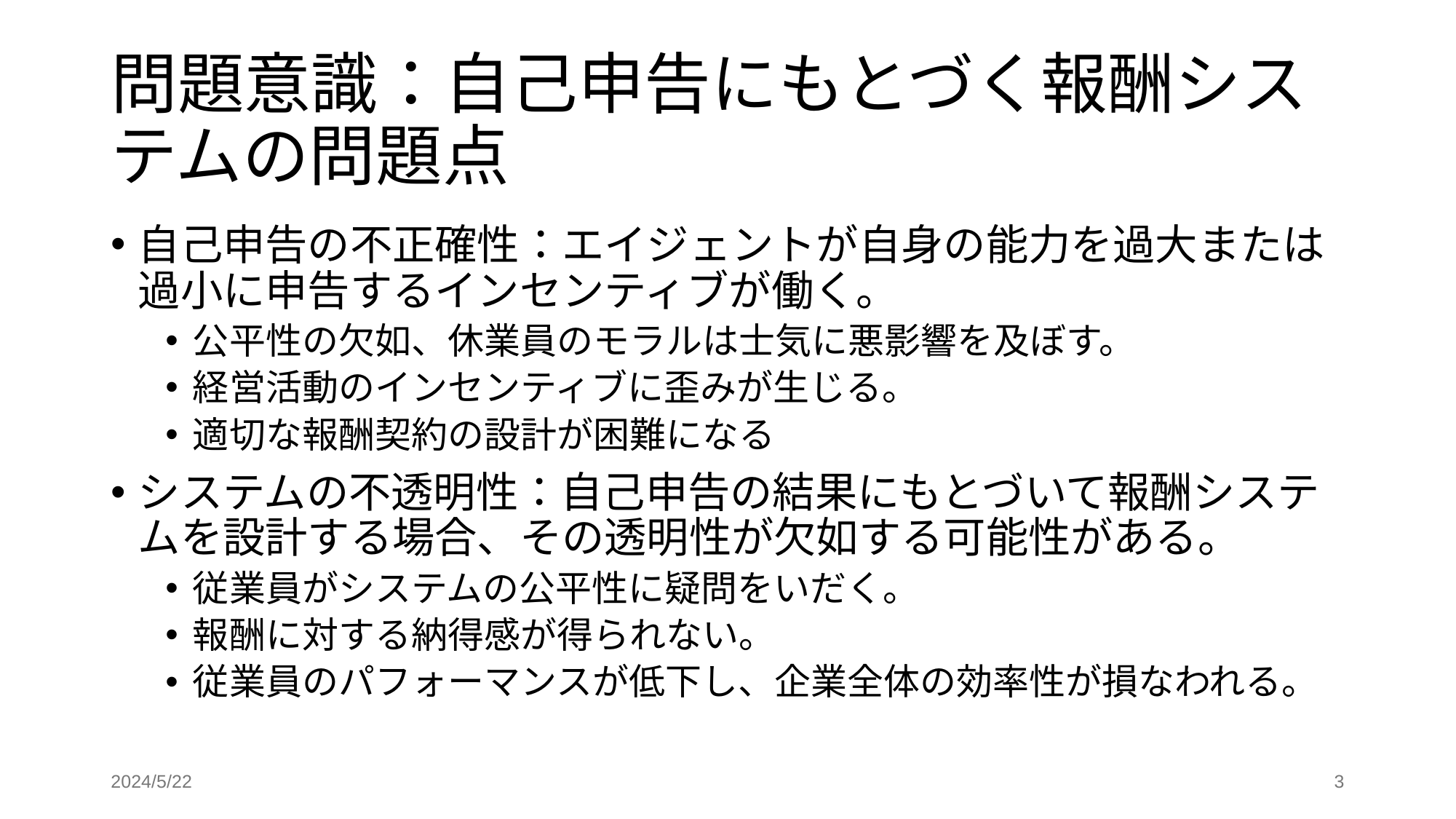

# 問題意識：自己申告にもとづく報酬システムの問題点
自己申告の不正確性：エイジェントが自身の能力を過大または過小に申告するインセンティブが働く。
公平性の欠如、休業員のモラルは士気に悪影響を及ぼす。
経営活動のインセンティブに歪みが生じる。
適切な報酬契約の設計が困難になる
システムの不透明性：自己申告の結果にもとづいて報酬システムを設計する場合、その透明性が欠如する可能性がある。
従業員がシステムの公平性に疑問をいだく。
報酬に対する納得感が得られない。
従業員のパフォーマンスが低下し、企業全体の効率性が損なわれる。

2024/5/22
3